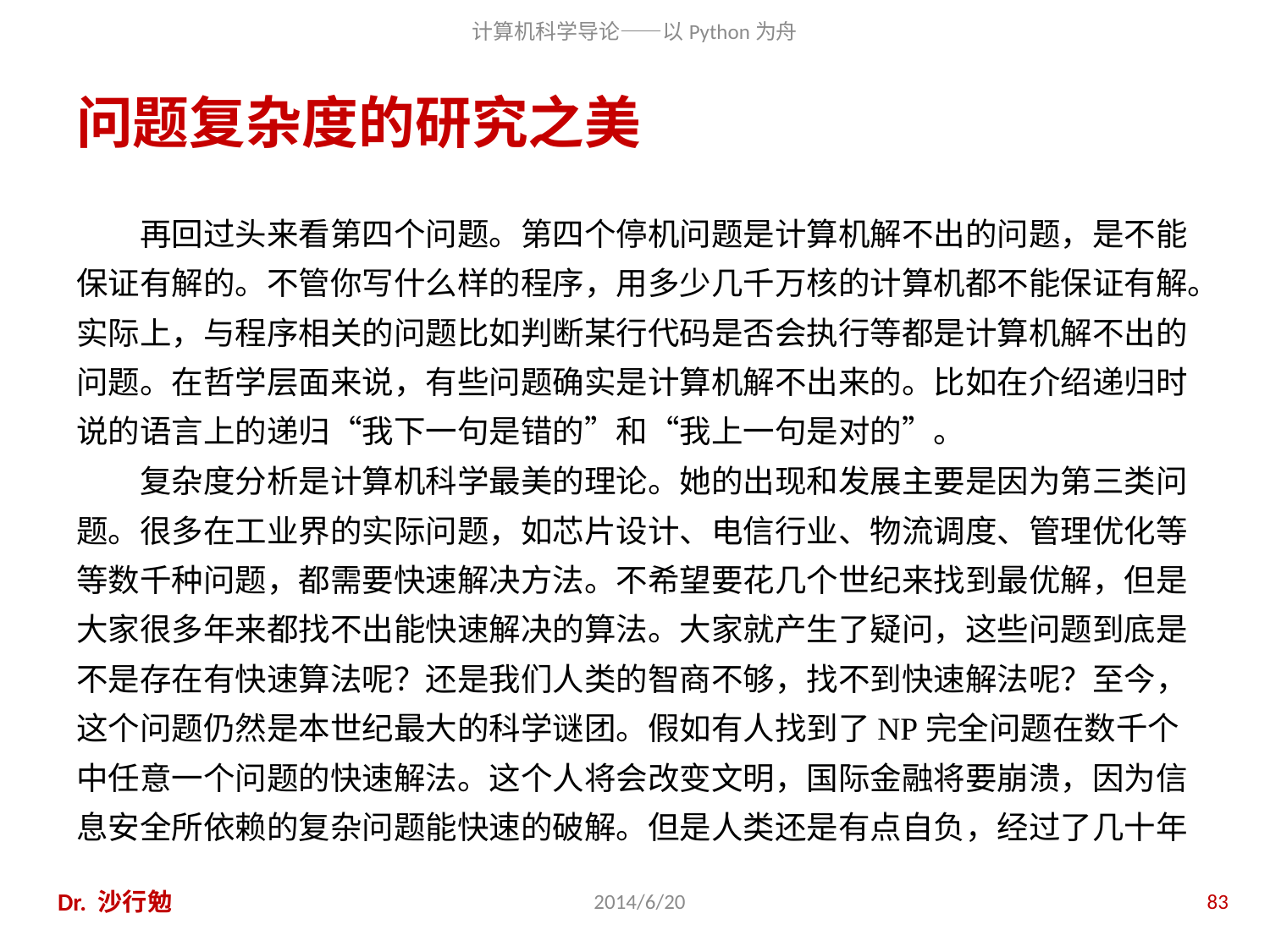

# 问题复杂度的研究之美
再回过头来看第四个问题。第四个停机问题是计算机解不出的问题，是不能保证有解的。不管你写什么样的程序，用多少几千万核的计算机都不能保证有解。实际上，与程序相关的问题比如判断某行代码是否会执行等都是计算机解不出的问题。在哲学层面来说，有些问题确实是计算机解不出来的。比如在介绍递归时说的语言上的递归“我下一句是错的”和“我上一句是对的”。
复杂度分析是计算机科学最美的理论。她的出现和发展主要是因为第三类问题。很多在工业界的实际问题，如芯片设计、电信行业、物流调度、管理优化等等数千种问题，都需要快速解决方法。不希望要花几个世纪来找到最优解，但是大家很多年来都找不出能快速解决的算法。大家就产生了疑问，这些问题到底是不是存在有快速算法呢？还是我们人类的智商不够，找不到快速解法呢？至今，这个问题仍然是本世纪最大的科学谜团。假如有人找到了NP完全问题在数千个中任意一个问题的快速解法。这个人将会改变文明，国际金融将要崩溃，因为信息安全所依赖的复杂问题能快速的破解。但是人类还是有点自负，经过了几十年
Dr. 沙行勉
2014/6/20
83